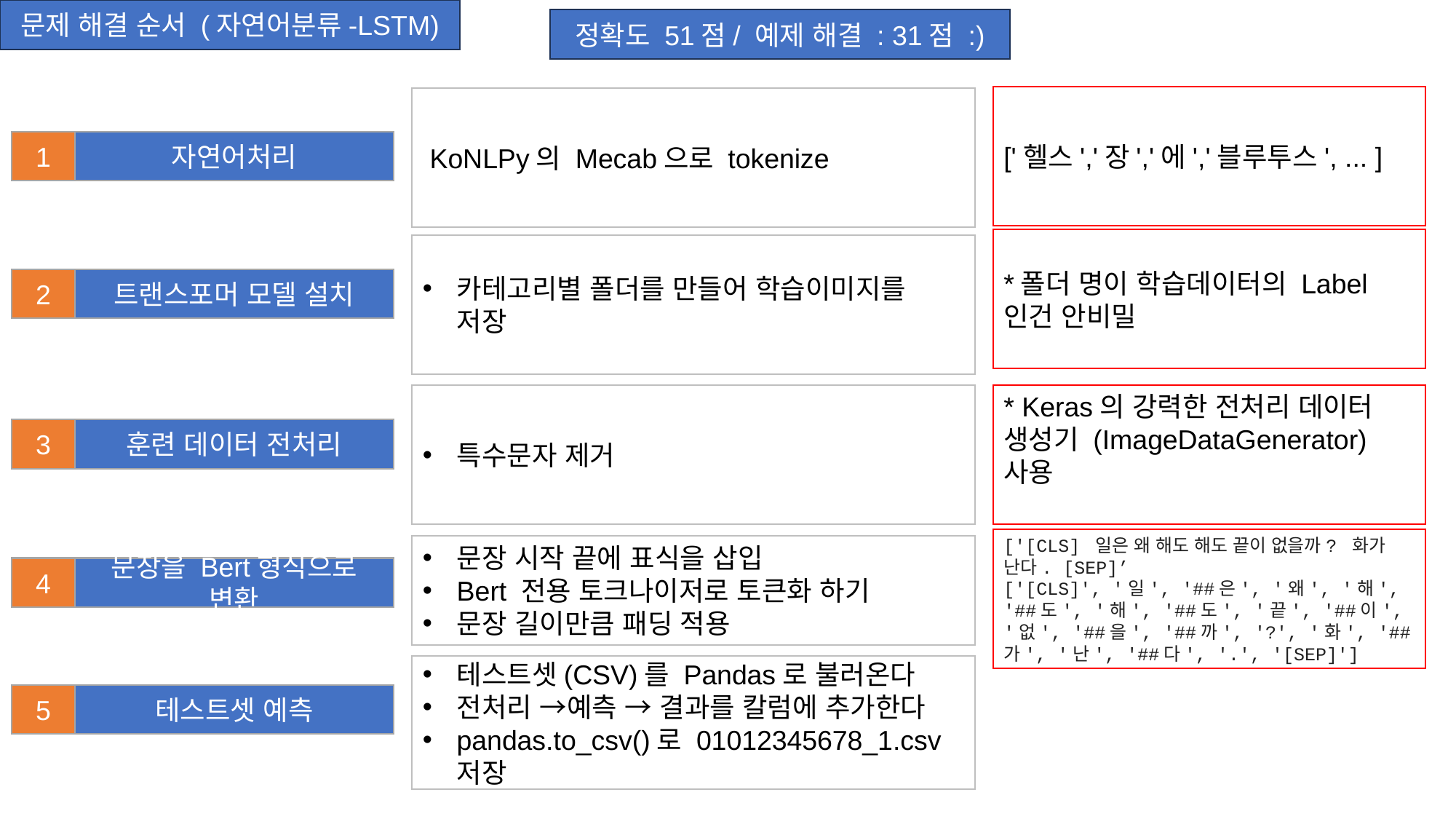

문제 해결 순서 (자연어분류-LSTM)
정확도 51점/ 예제 해결 : 31점 :)
['헬스','장','에','블루투스', ... ]
 KoNLPy의 Mecab으로 tokenize
1
자연어처리
*폴더 명이 학습데이터의 Label인건 안비밀
카테고리별 폴더를 만들어 학습이미지를 저장
2
트랜스포머 모델 설치
특수문자 제거
* Keras의 강력한 전처리 데이터 생성기 (ImageDataGenerator) 사용
3
훈련 데이터 전처리
['[CLS] 일은 왜 해도 해도 끝이 없을까? 화가 난다. [SEP]’
['[CLS]', '일', '##은', '왜', '해', '##도', '해', '##도', '끝', '##이', '없', '##을', '##까', '?', '화', '##가', '난', '##다', '.', '[SEP]']
문장 시작 끝에 표식을 삽입
Bert 전용 토크나이저로 토큰화 하기
문장 길이만큼 패딩 적용
4
문장을 Bert형식으로 변환
테스트셋(CSV)를 Pandas로 불러온다
전처리 →예측 → 결과를 칼럼에 추가한다
pandas.to_csv()로 01012345678_1.csv 저장
5
테스트셋 예측